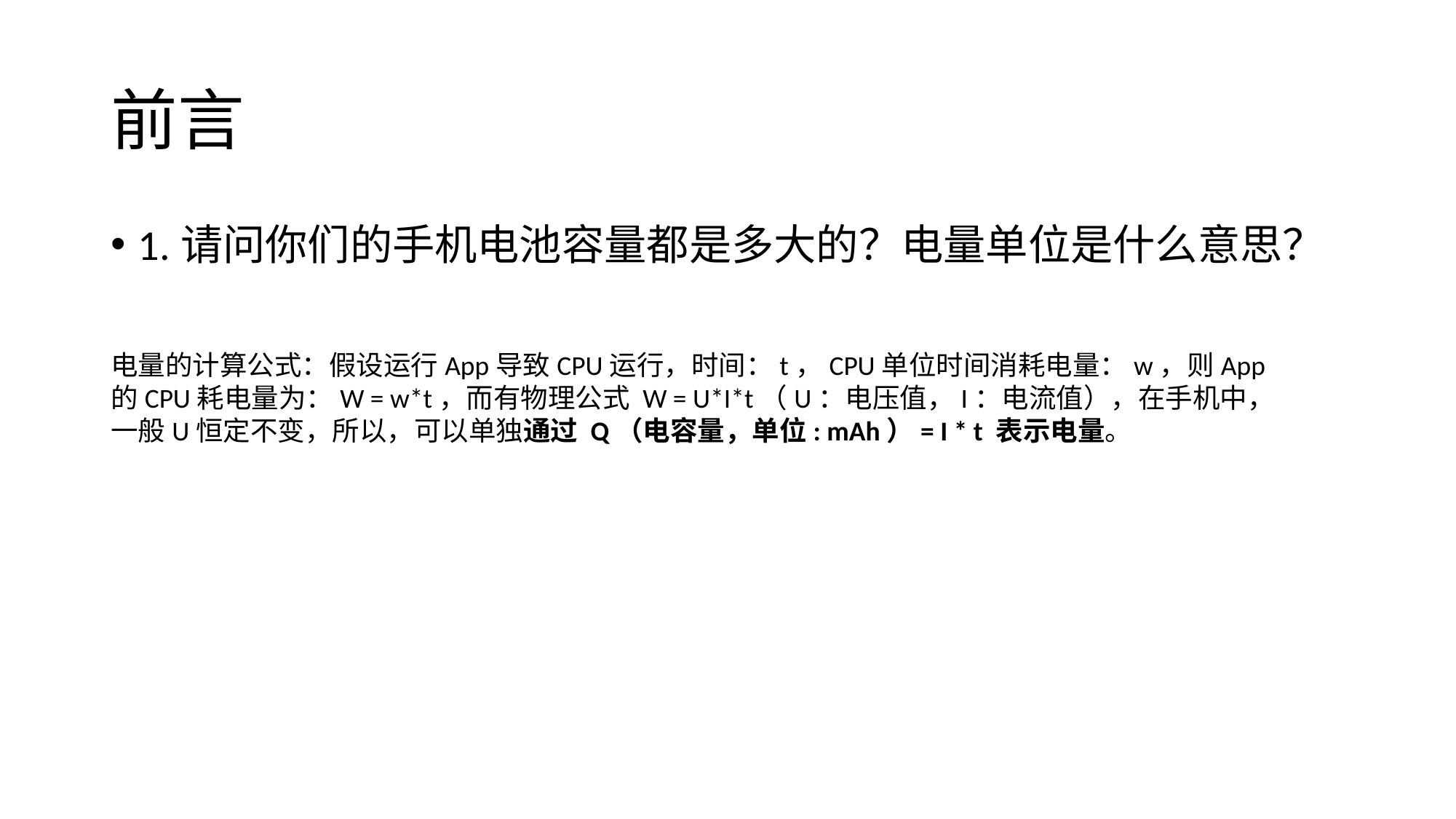

# 前言
1.请问你们的手机电池容量都是多大的？电量单位是什么意思？
电量的计算公式：假设运行App导致CPU运行，时间：t，CPU单位时间消耗电量：w，则App的CPU耗电量为：W = w*t，而有物理公式 W = U*I*t（U：电压值，I：电流值），在手机中，一般U恒定不变，所以，可以单独通过 Q（电容量，单位: mAh）= I * t 表示电量。